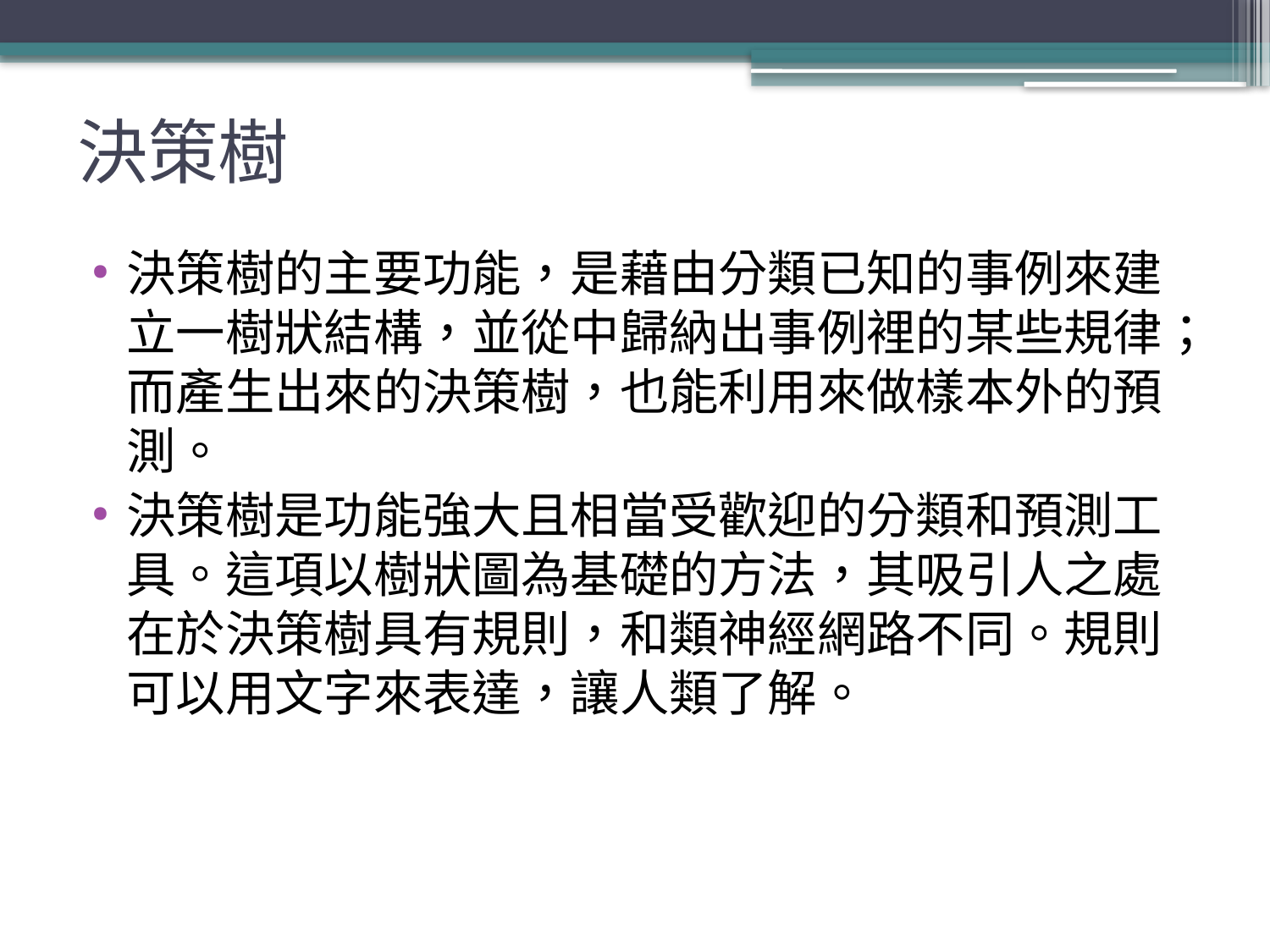

# 決策樹
決策樹的主要功能，是藉由分類已知的事例來建立一樹狀結構，並從中歸納出事例裡的某些規律；而產生出來的決策樹，也能利用來做樣本外的預測。
決策樹是功能強大且相當受歡迎的分類和預測工具。這項以樹狀圖為基礎的方法，其吸引人之處在於決策樹具有規則，和類神經網路不同。規則可以用文字來表達，讓人類了解。